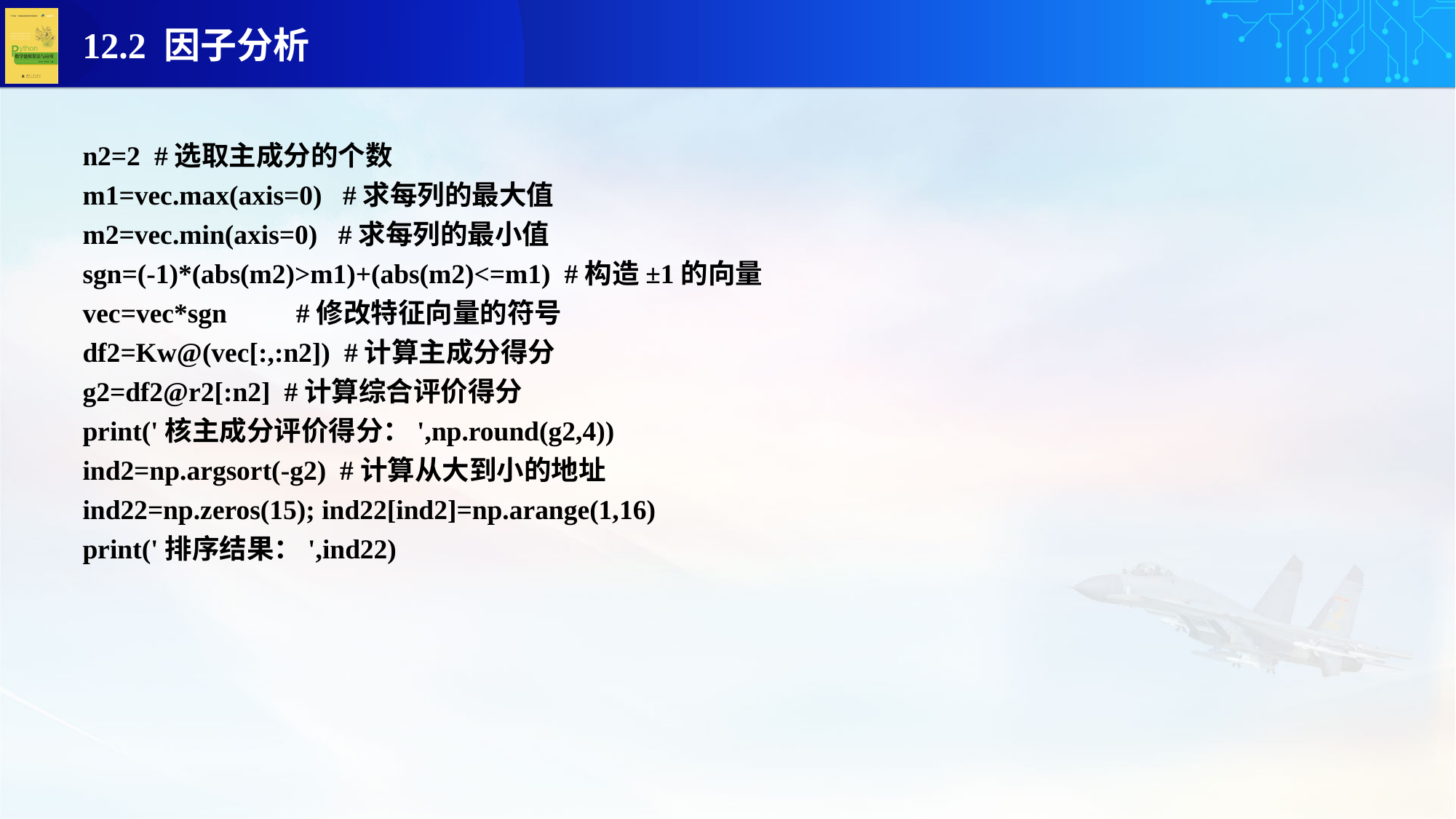

n2=2  #选取主成分的个数
m1=vec.max(axis=0)   #求每列的最大值
m2=vec.min(axis=0)   #求每列的最小值
sgn=(-1)*(abs(m2)>m1)+(abs(m2)<=m1)  #构造±1的向量
vec=vec*sgn          #修改特征向量的符号
df2=Kw@(vec[:,:n2])  #计算主成分得分
g2=df2@r2[:n2]  #计算综合评价得分
print('核主成分评价得分：',np.round(g2,4))
ind2=np.argsort(-g2)  #计算从大到小的地址
ind22=np.zeros(15); ind22[ind2]=np.arange(1,16)
print('排序结果：',ind22)